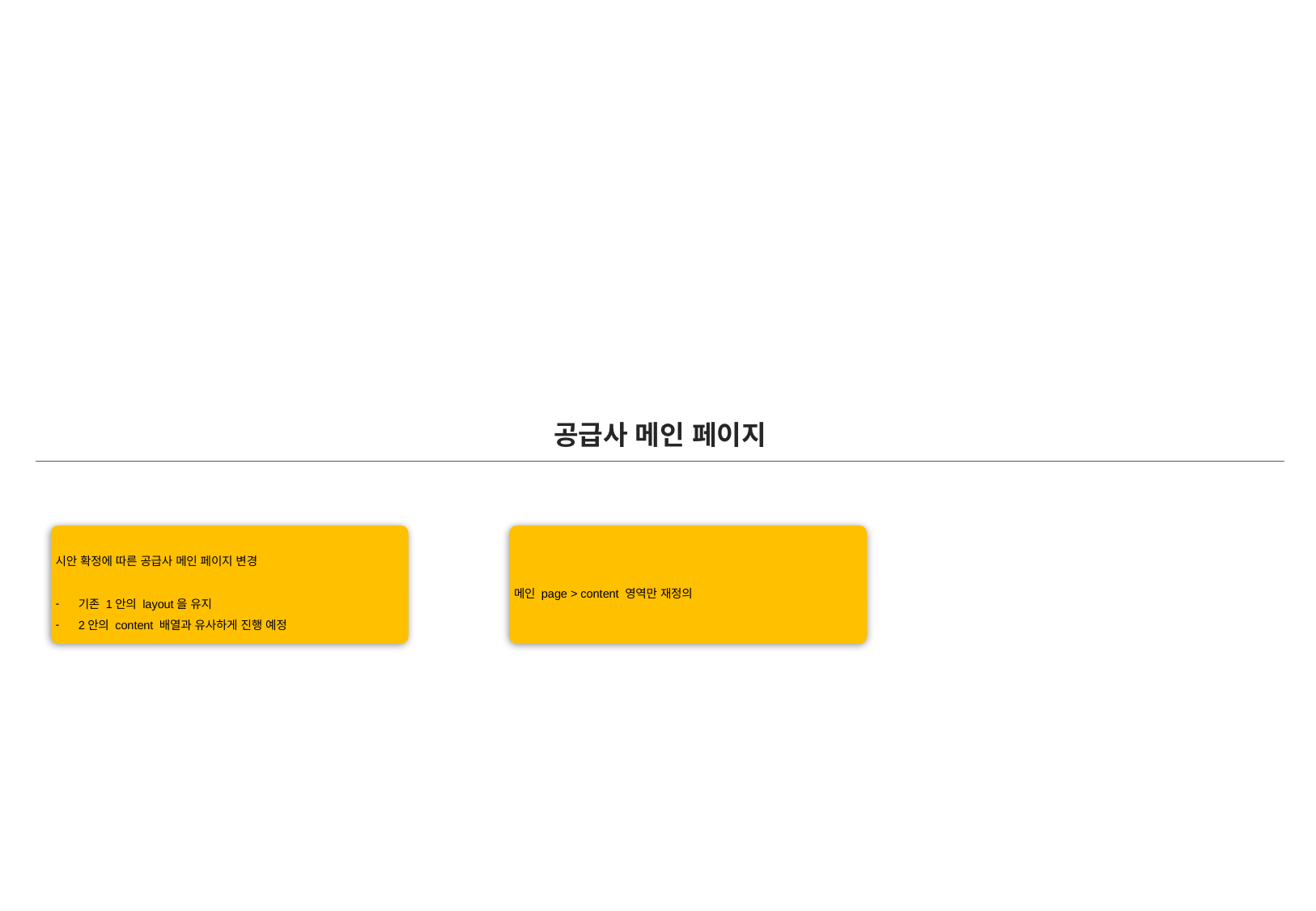

| 공급사 메인 페이지 |
| --- |
|  |
시안 확정에 따른 공급사 메인 페이지 변경

기존 1안의 layout을 유지
2안의 content 배열과 유사하게 진행 예정
메인 page > content 영역만 재정의